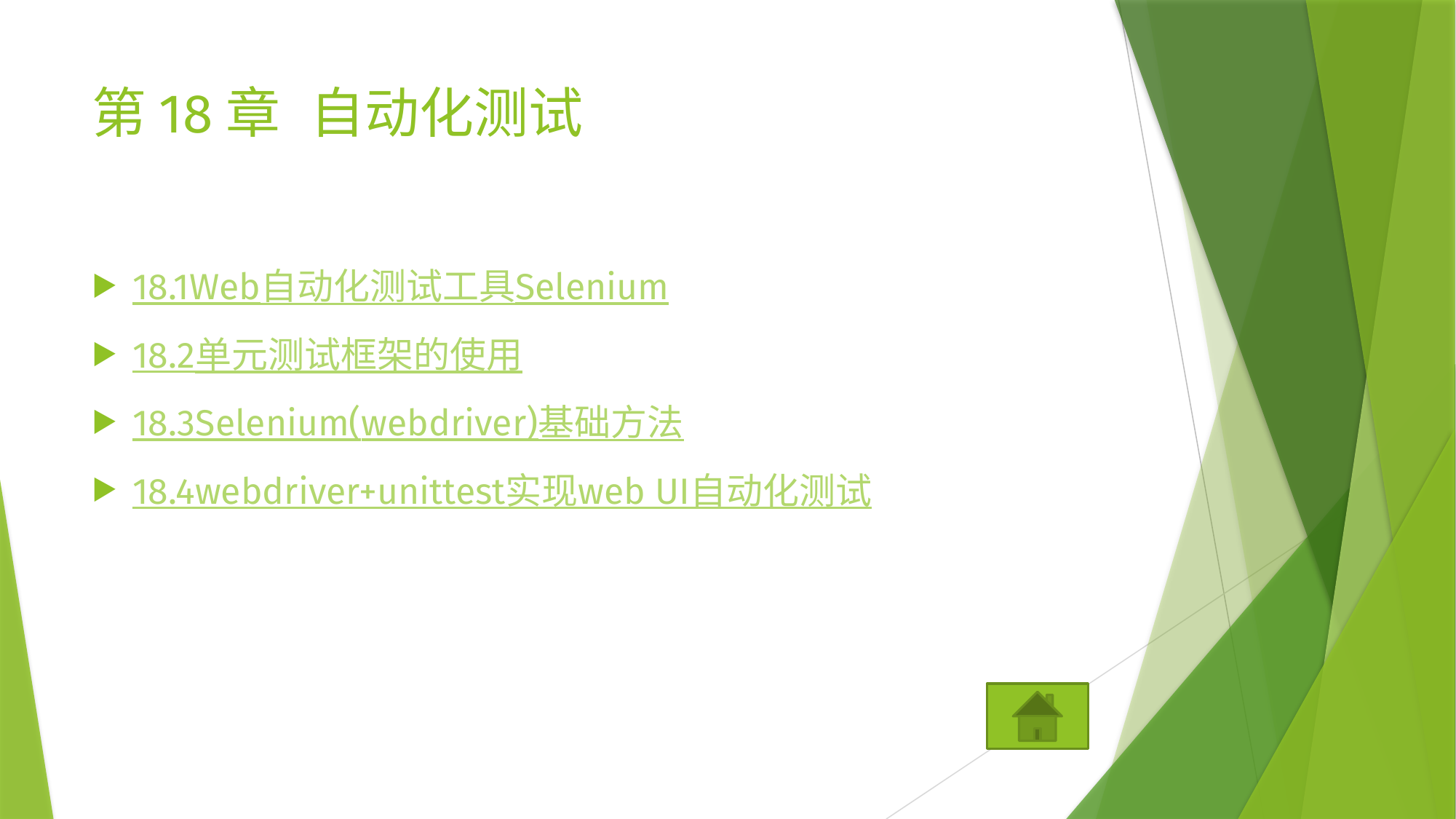

# 第18章	自动化测试
18.1	Web自动化测试工具Selenium
18.2	单元测试框架的使用
18.3	Selenium(webdriver)基础方法
18.4	webdriver+unittest实现web UI自动化测试